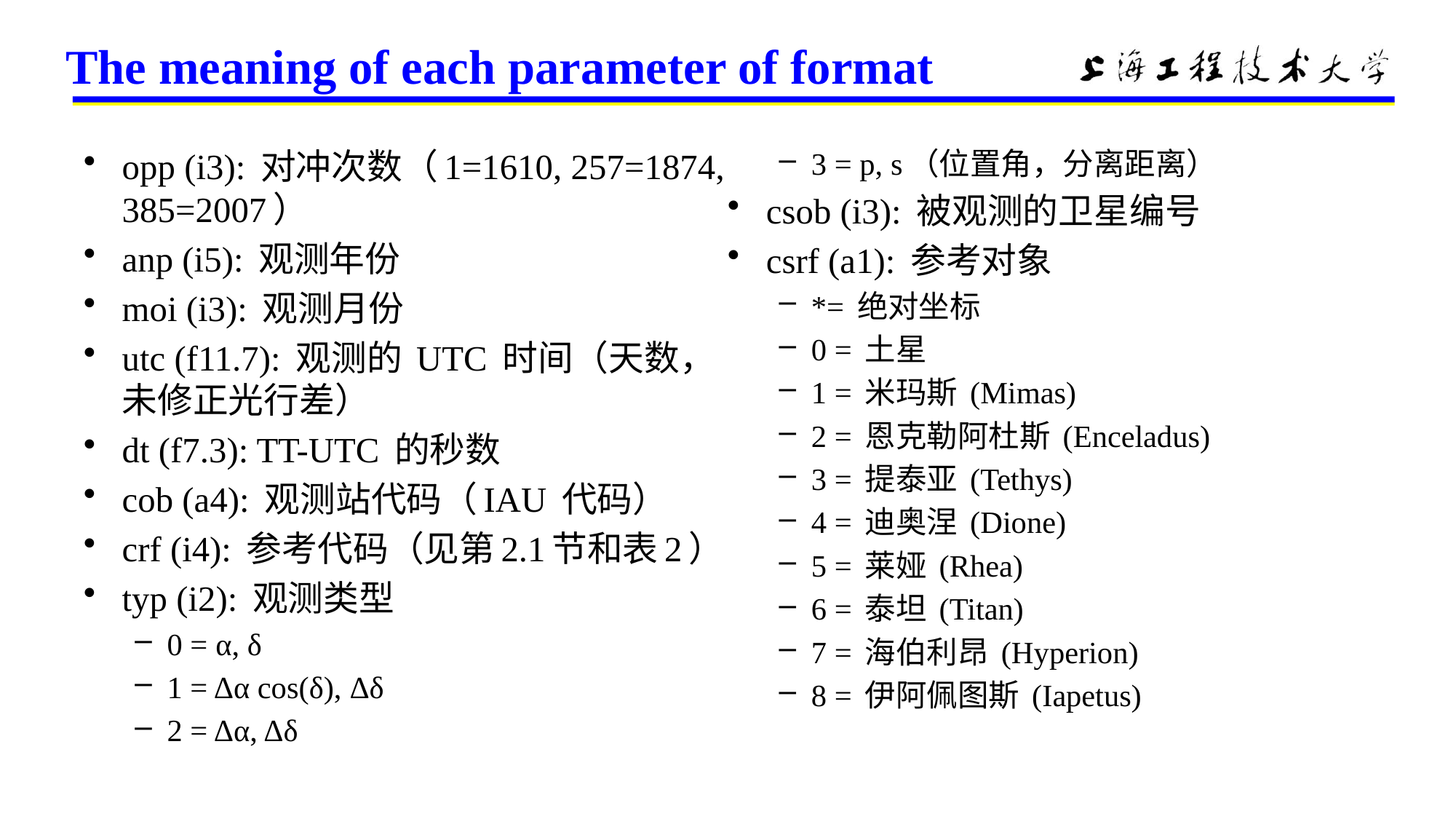

# The meaning of each parameter of format
opp (i3): 对冲次数（1=1610, 257=1874, 385=2007）
anp (i5): 观测年份
moi (i3): 观测月份
utc (f11.7): 观测的 UTC 时间（天数，未修正光行差）
dt (f7.3): TT-UTC 的秒数
cob (a4): 观测站代码（IAU 代码）
crf (i4): 参考代码（见第2.1节和表2）
typ (i2): 观测类型
0 = α, δ
1 = Δα cos(δ), Δδ
2 = Δα, Δδ
3 = p, s（位置角，分离距离）
csob (i3): 被观测的卫星编号
csrf (a1): 参考对象
*= 绝对坐标
0 = 土星
1 = 米玛斯 (Mimas)
2 = 恩克勒阿杜斯 (Enceladus)
3 = 提泰亚 (Tethys)
4 = 迪奥涅 (Dione)
5 = 莱娅 (Rhea)
6 = 泰坦 (Titan)
7 = 海伯利昂 (Hyperion)
8 = 伊阿佩图斯 (Iapetus)